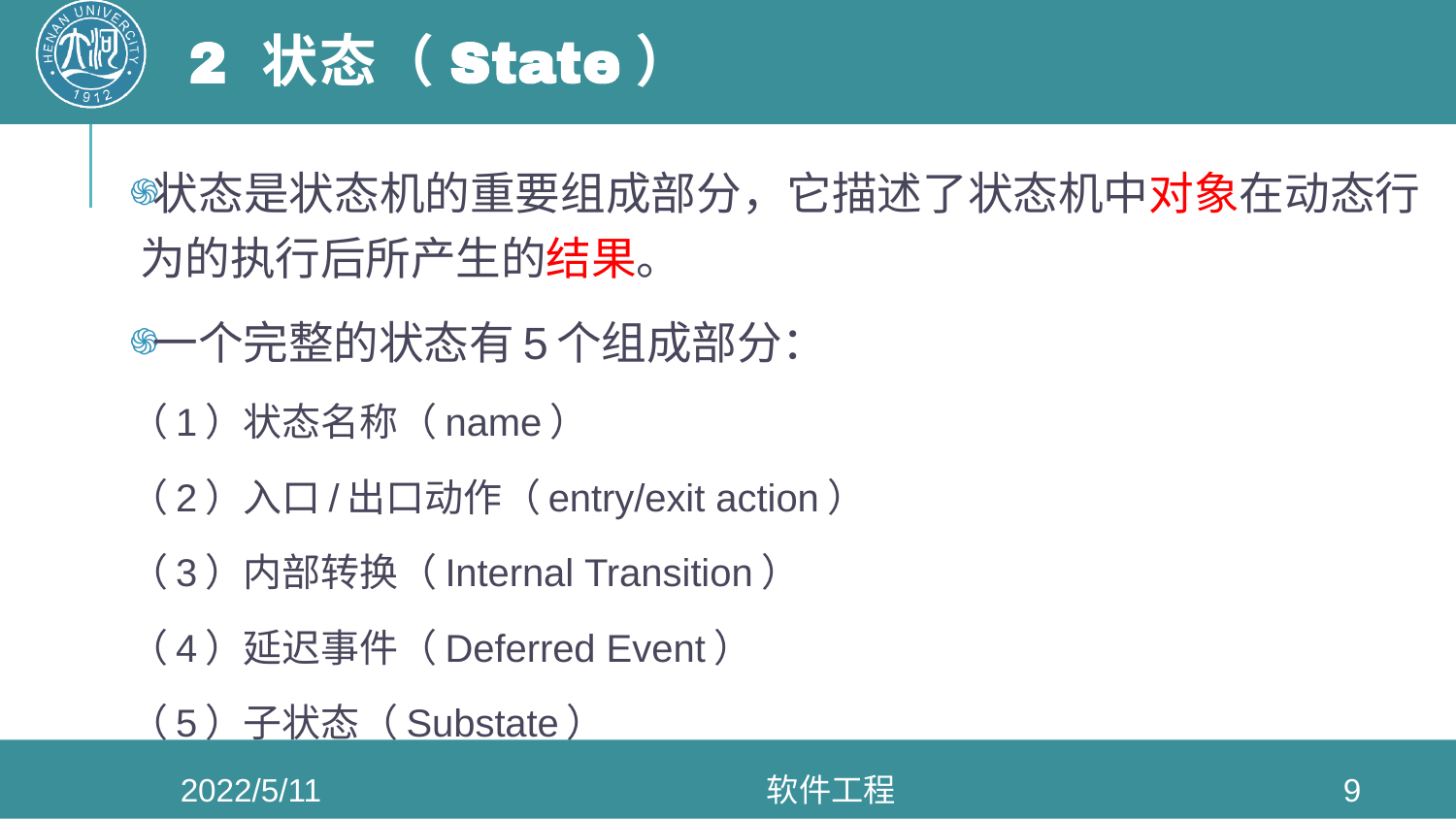

# 2 状态（State）
状态是状态机的重要组成部分，它描述了状态机中对象在动态行为的执行后所产生的结果。
一个完整的状态有5个组成部分：
（1）状态名称（name）
（2）入口/出口动作（entry/exit action）
（3）内部转换（Internal Transition）
（4）延迟事件（Deferred Event）
（5）子状态（Substate）
2022/5/11
软件工程
9